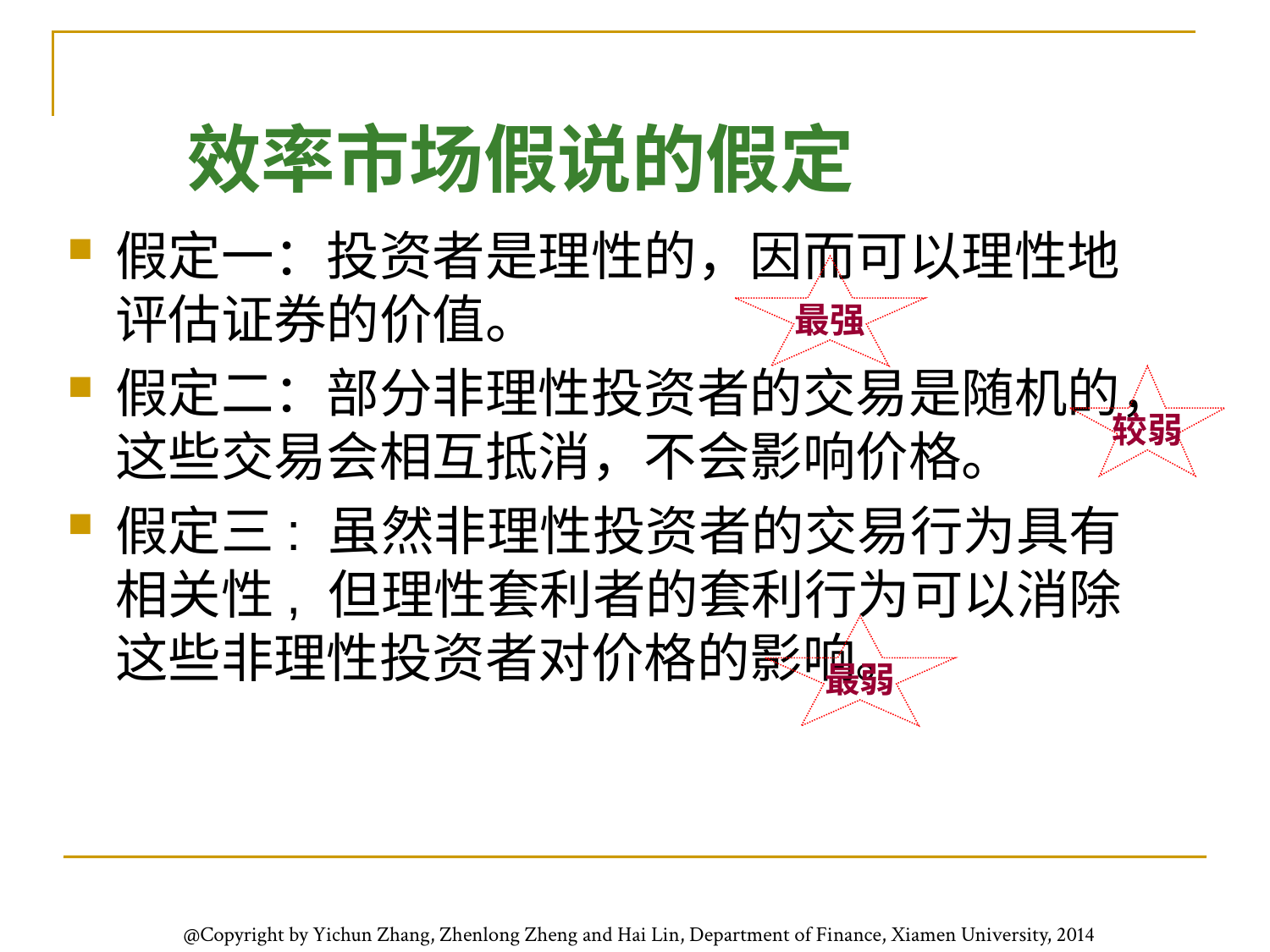

# 效率市场假说的假定
假定一：投资者是理性的，因而可以理性地评估证券的价值。
假定二：部分非理性投资者的交易是随机的，这些交易会相互抵消，不会影响价格。
假定三: 虽然非理性投资者的交易行为具有相关性, 但理性套利者的套利行为可以消除这些非理性投资者对价格的影响。
最强
较弱
最弱
@Copyright by Yichun Zhang, Zhenlong Zheng and Hai Lin, Department of Finance, Xiamen University, 2014